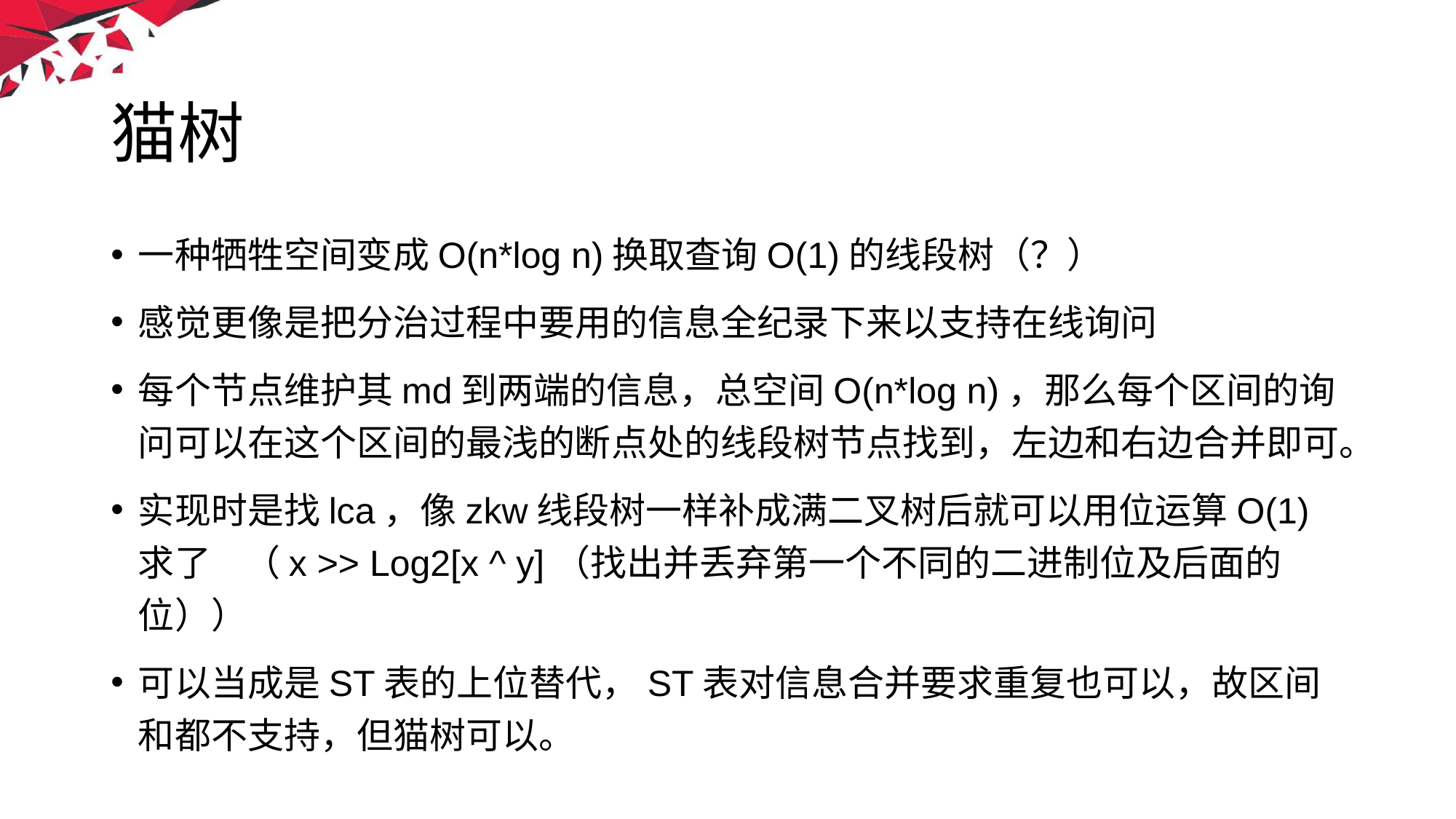

# 猫树
一种牺牲空间变成O(n*log n)换取查询O(1)的线段树（？）
感觉更像是把分治过程中要用的信息全纪录下来以支持在线询问
每个节点维护其md到两端的信息，总空间O(n*log n)，那么每个区间的询问可以在这个区间的最浅的断点处的线段树节点找到，左边和右边合并即可。
实现时是找lca，像zkw线段树一样补成满二叉树后就可以用位运算O(1)求了    （x >> Log2[x ^ y]（找出并丢弃第一个不同的二进制位及后面的位））
可以当成是ST表的上位替代，ST表对信息合并要求重复也可以，故区间和都不支持，但猫树可以。